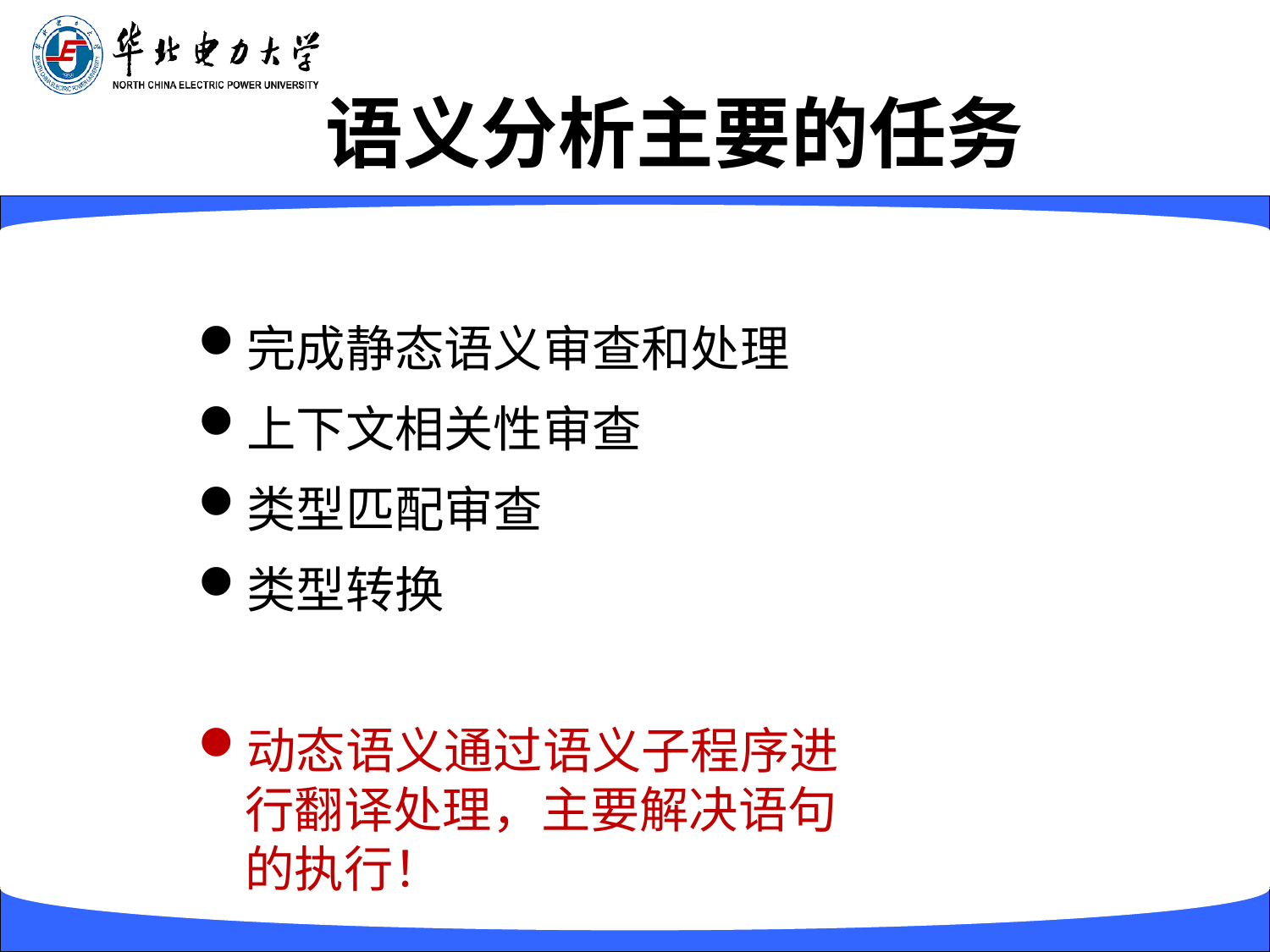

# 语义分析主要的任务
完成静态语义审查和处理
上下文相关性审查
类型匹配审查
类型转换

动态语义通过语义子程序进行翻译处理，主要解决语句的执行！